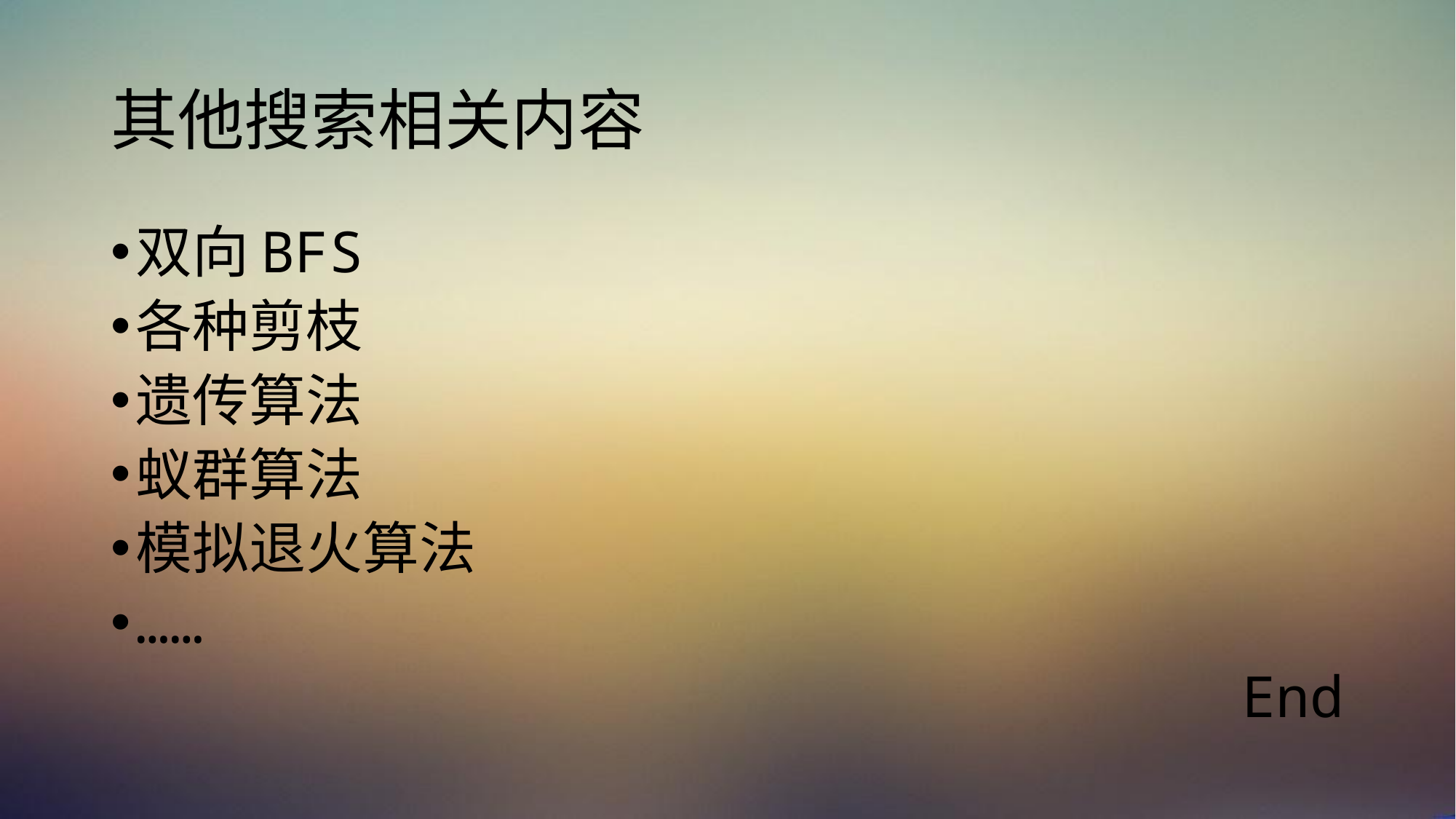

# 其他搜索相关内容
双向BFS
各种剪枝
遗传算法
蚁群算法
模拟退火算法
……
End